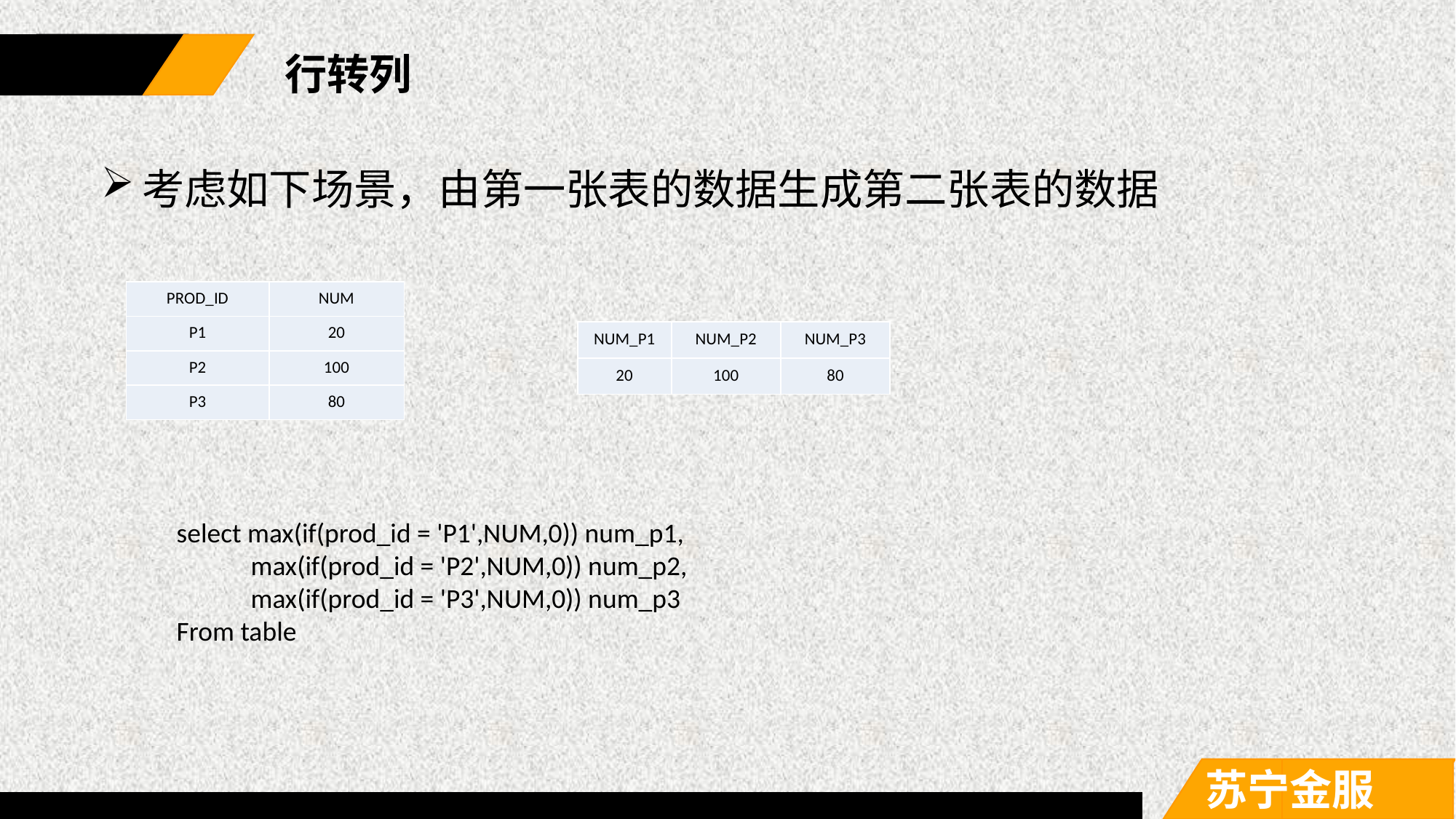

行转列
考虑如下场景，由第一张表的数据生成第二张表的数据
| PROD\_ID | NUM |
| --- | --- |
| P1 | 20 |
| P2 | 100 |
| P3 | 80 |
| NUM\_P1 | NUM\_P2 | NUM\_P3 |
| --- | --- | --- |
| 20 | 100 | 80 |
select max(if(prod_id = 'P1',NUM,0)) num_p1,
            max(if(prod_id = 'P2',NUM,0)) num_p2,
            max(if(prod_id = 'P3',NUM,0)) num_p3
From table